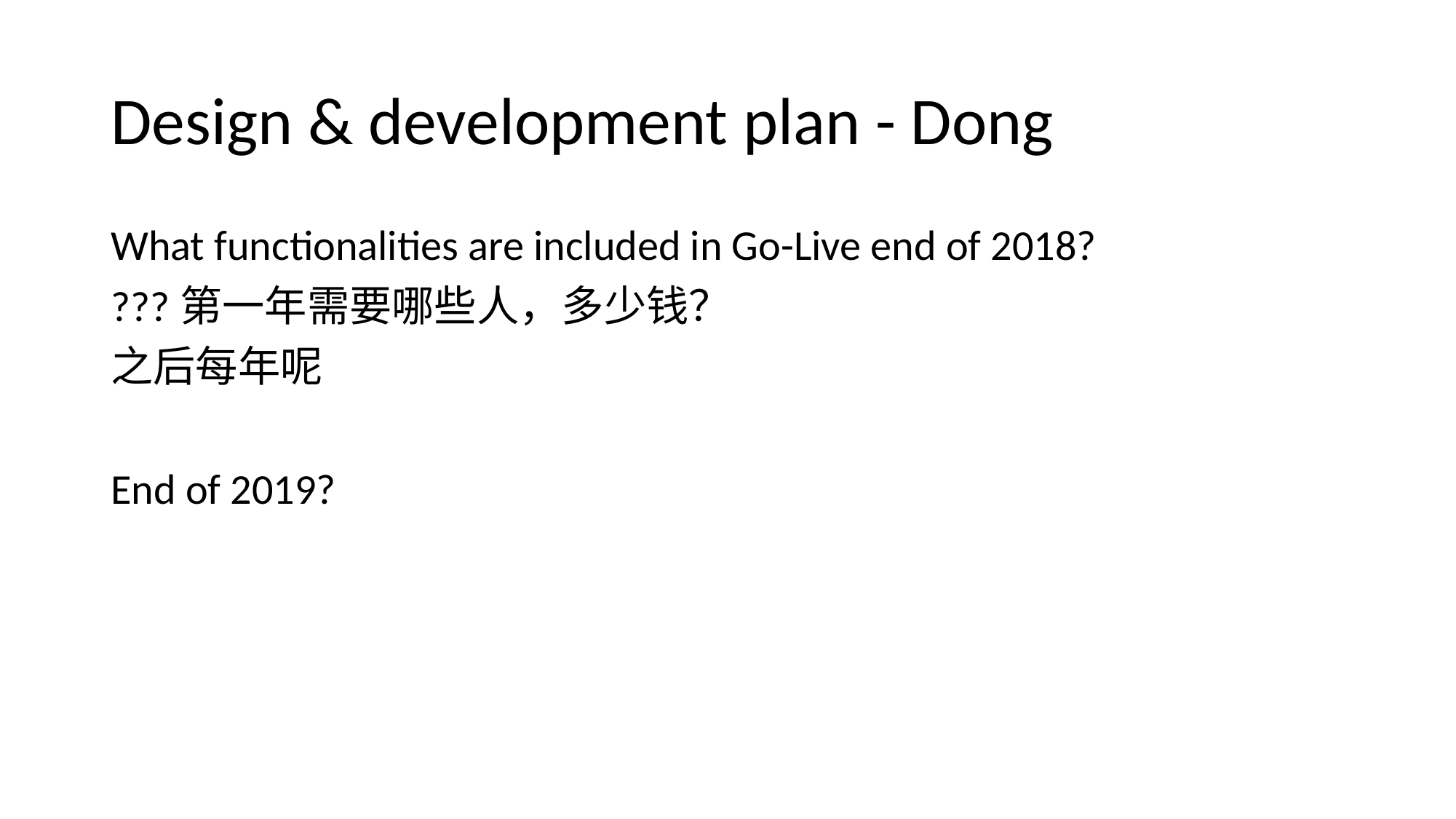

# Design & development plan - Dong
What functionalities are included in Go-Live end of 2018?
???第一年需要哪些人，多少钱？
之后每年呢

End of 2019?